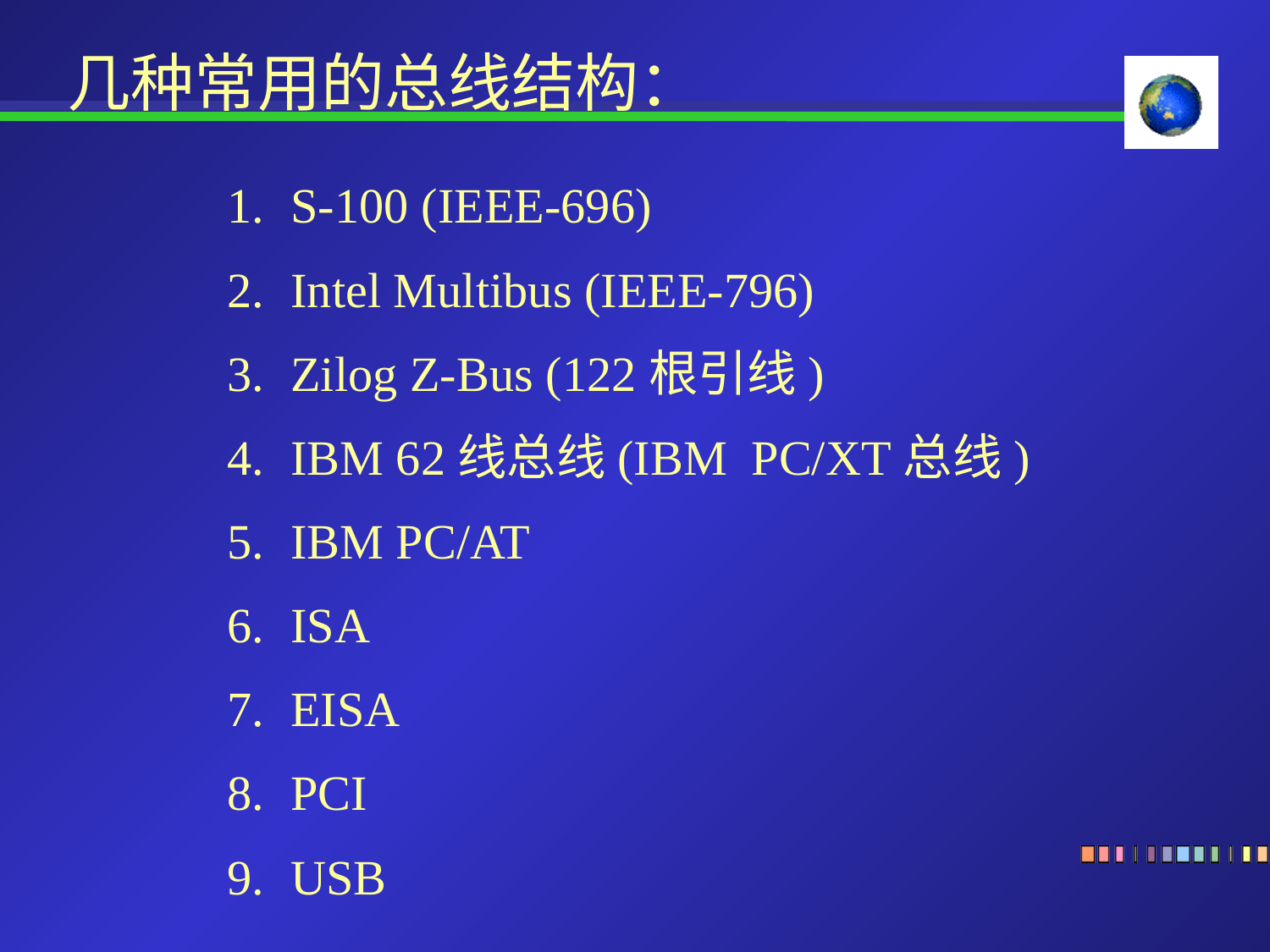

几种常用的总线结构：
S-100 (IEEE-696)
Intel Multibus (IEEE-796)
Zilog Z-Bus (122根引线)
IBM 62线总线(IBM  PC/XT总线)
IBM PC/AT
ISA
EISA
PCI
USB
112